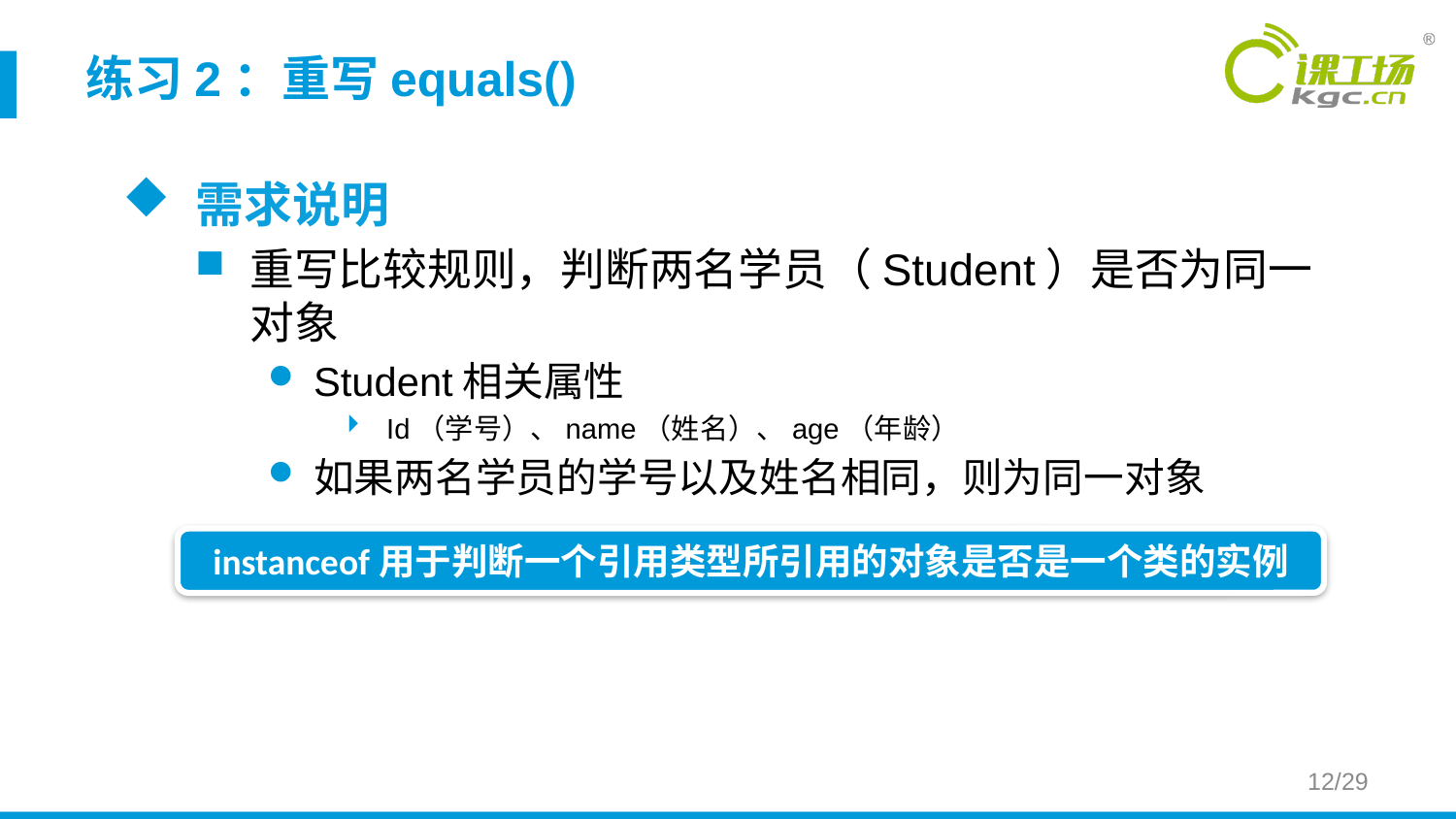

练习2：重写equals()
需求说明
重写比较规则，判断两名学员（Student）是否为同一对象
Student相关属性
Id（学号）、name（姓名）、age（年龄）
如果两名学员的学号以及姓名相同，则为同一对象

instanceof用于判断一个引用类型所引用的对象是否是一个类的实例
12/29